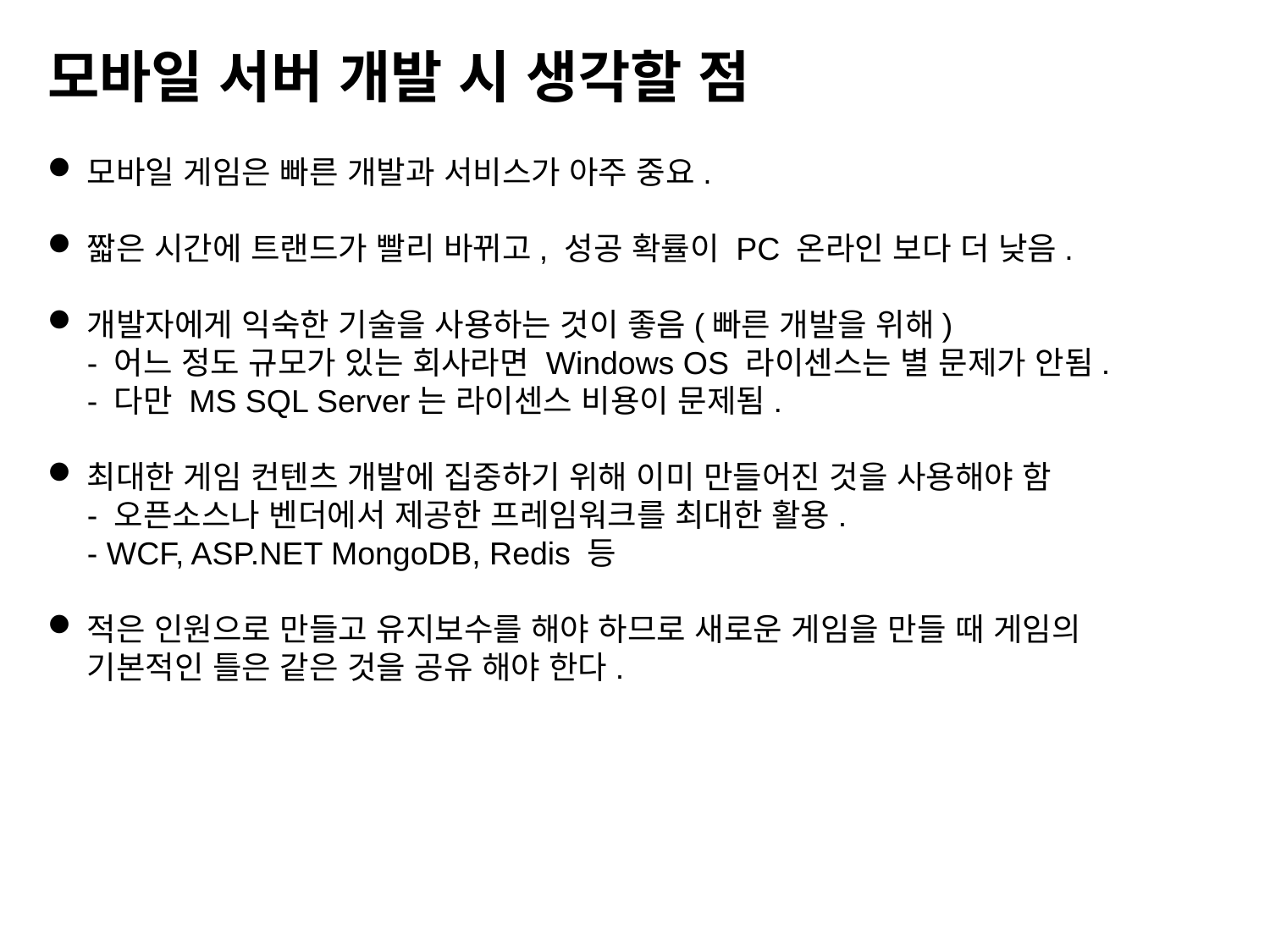

모바일 서버 개발 시 생각할 점
모바일 게임은 빠른 개발과 서비스가 아주 중요.
짧은 시간에 트랜드가 빨리 바뀌고, 성공 확률이 PC 온라인 보다 더 낮음.
개발자에게 익숙한 기술을 사용하는 것이 좋음(빠른 개발을 위해)
- 어느 정도 규모가 있는 회사라면 Windows OS 라이센스는 별 문제가 안됨.
- 다만 MS SQL Server는 라이센스 비용이 문제됨.
최대한 게임 컨텐츠 개발에 집중하기 위해 이미 만들어진 것을 사용해야 함
- 오픈소스나 벤더에서 제공한 프레임워크를 최대한 활용.
- WCF, ASP.NET MongoDB, Redis 등
적은 인원으로 만들고 유지보수를 해야 하므로 새로운 게임을 만들 때 게임의 기본적인 틀은 같은 것을 공유 해야 한다.